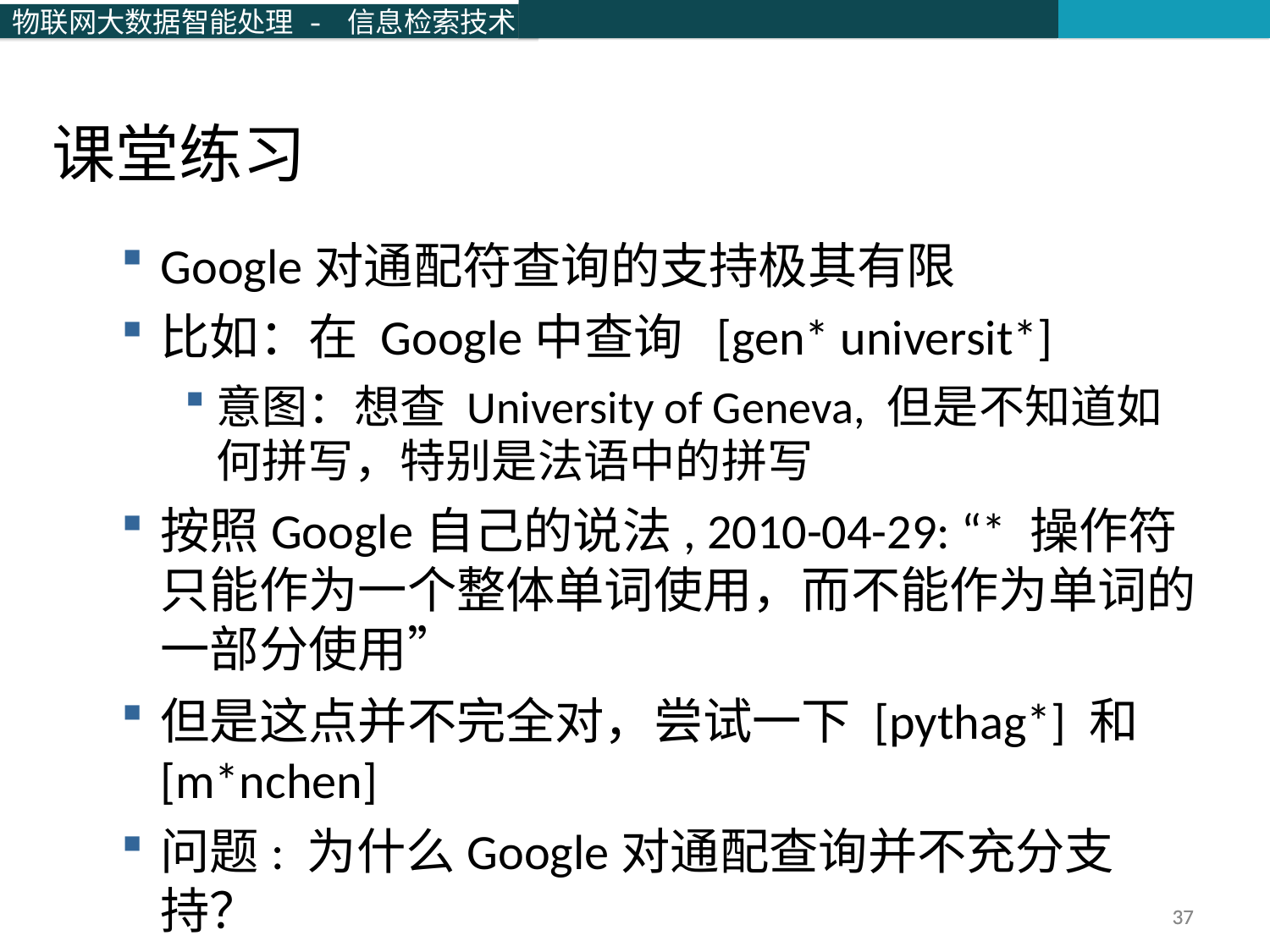

课堂练习
Google对通配符查询的支持极其有限
比如：在 Google中查询  [gen* universit*]
意图：想查 University of Geneva, 但是不知道如何拼写，特别是法语中的拼写
按照Google自己的说法, 2010-04-29: “* 操作符只能作为一个整体单词使用，而不能作为单词的一部分使用”
但是这点并不完全对，尝试一下 [pythag*] 和 [m*nchen]
问题: 为什么Google对通配查询并不充分支持？
37
37